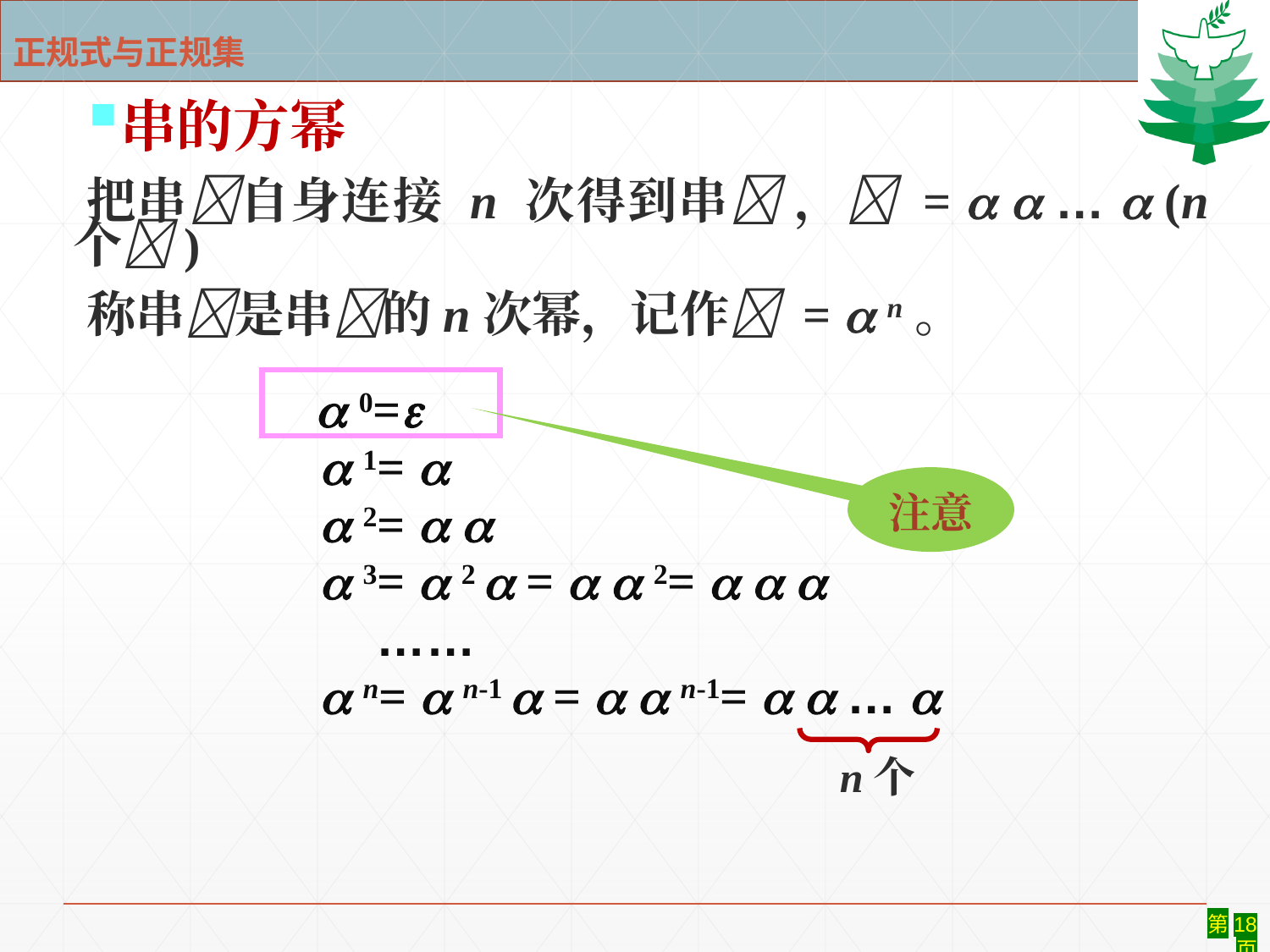

# 正规式与正规集
串的方幂
把串α自身连接 n 次得到串β ，β = α α … α (n个α)
称串β是串α的n次幂，记作β = α n。

注意
	           α 0=ε
 		 α 1= α
 		 α 2= α α
 		 α 3= α 2 α = α α 2= α α α
	                ……
 		 α n= α n-1 α = α α n-1= α α … α

n个